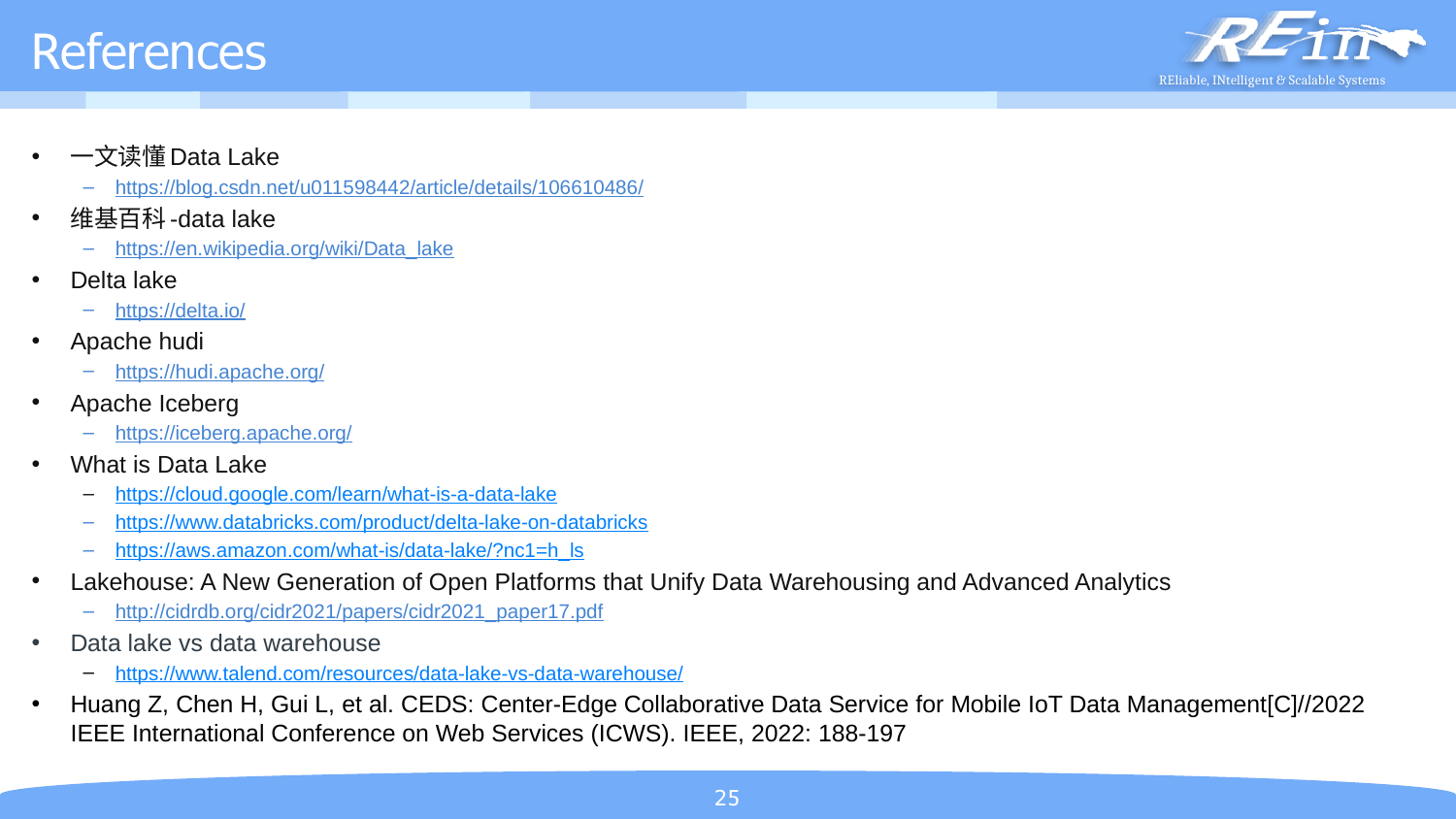

# References
一文读懂Data Lake
https://blog.csdn.net/u011598442/article/details/106610486/
维基百科-data lake
https://en.wikipedia.org/wiki/Data_lake
Delta lake
https://delta.io/
Apache hudi
https://hudi.apache.org/
Apache Iceberg
https://iceberg.apache.org/
What is Data Lake
https://cloud.google.com/learn/what-is-a-data-lake
https://www.databricks.com/product/delta-lake-on-databricks
https://aws.amazon.com/what-is/data-lake/?nc1=h_ls
Lakehouse: A New Generation of Open Platforms that Unify Data Warehousing and Advanced Analytics
http://cidrdb.org/cidr2021/papers/cidr2021_paper17.pdf
Data lake vs data warehouse
https://www.talend.com/resources/data-lake-vs-data-warehouse/
Huang Z, Chen H, Gui L, et al. CEDS: Center-Edge Collaborative Data Service for Mobile IoT Data Management[C]//2022 IEEE International Conference on Web Services (ICWS). IEEE, 2022: 188-197

25